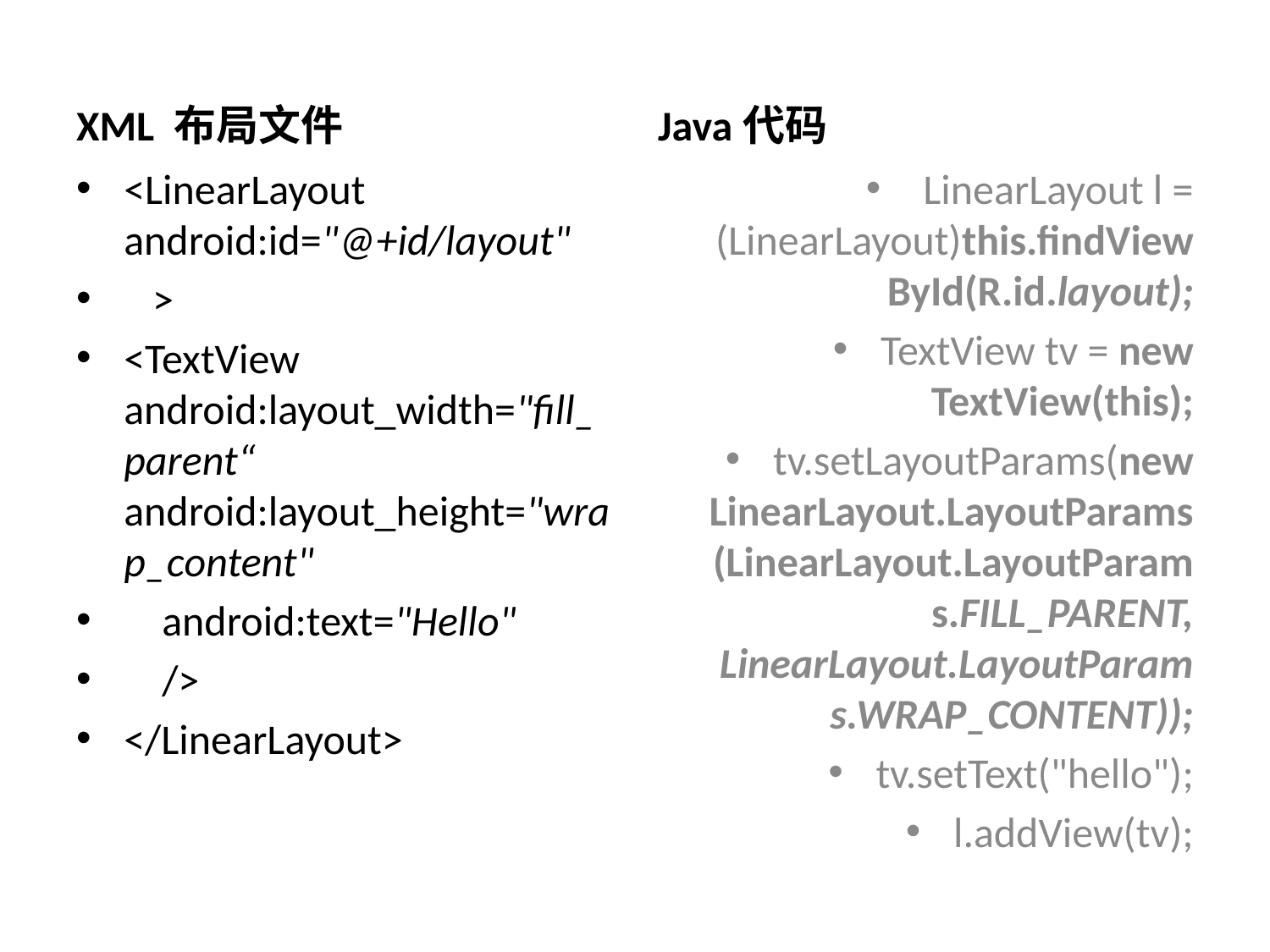

XML 布局文件
Java代码
<LinearLayout android:id="@+id/layout"
   >
<TextView      android:layout_width="fill_parent“    android:layout_height="wrap_content"
    android:text="Hello"
    />
</LinearLayout>
 LinearLayout l = (LinearLayout)this.findViewById(R.id.layout);
TextView tv = new TextView(this);
tv.setLayoutParams(new LinearLayout.LayoutParams(LinearLayout.LayoutParams.FILL_PARENT, LinearLayout.LayoutParams.WRAP_CONTENT));
tv.setText("hello");
l.addView(tv);